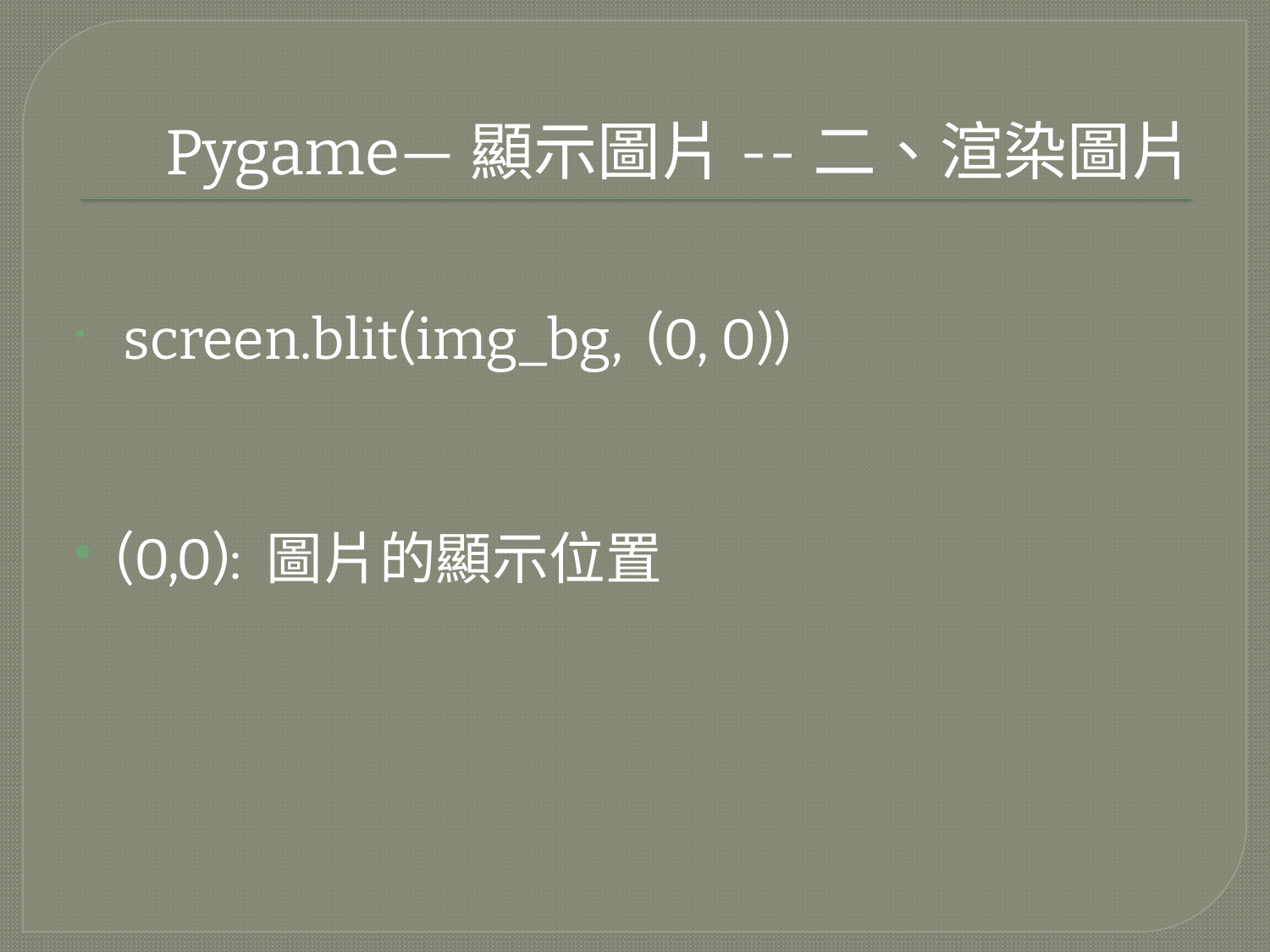

# Pygame—顯示圖片--二、渲染圖片
 screen.blit(img_bg,  (0, 0))

(0,0): 圖片的顯示位置